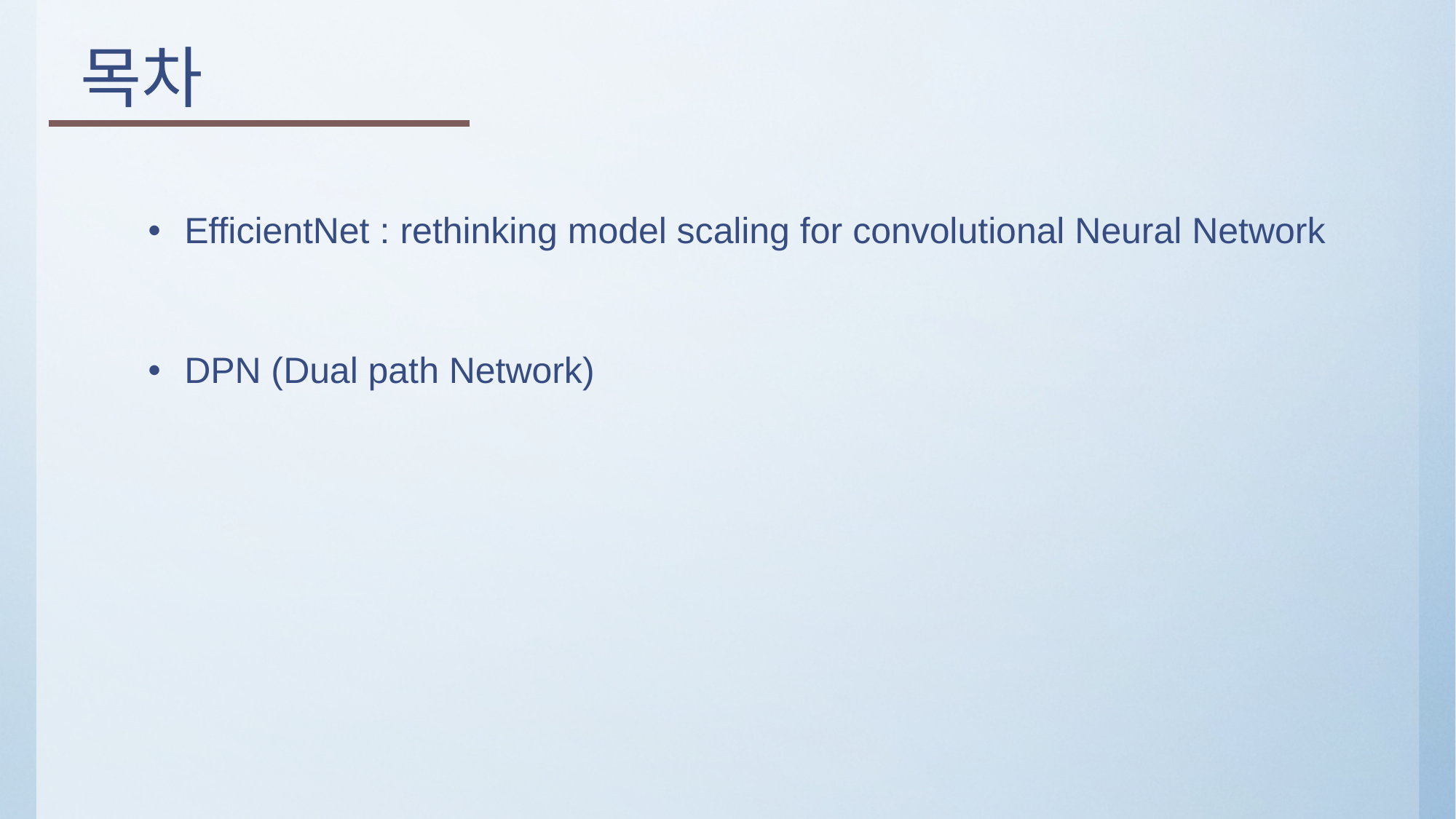

# 목차
EfficientNet : rethinking model scaling for convolutional Neural Network

DPN (Dual path Network)